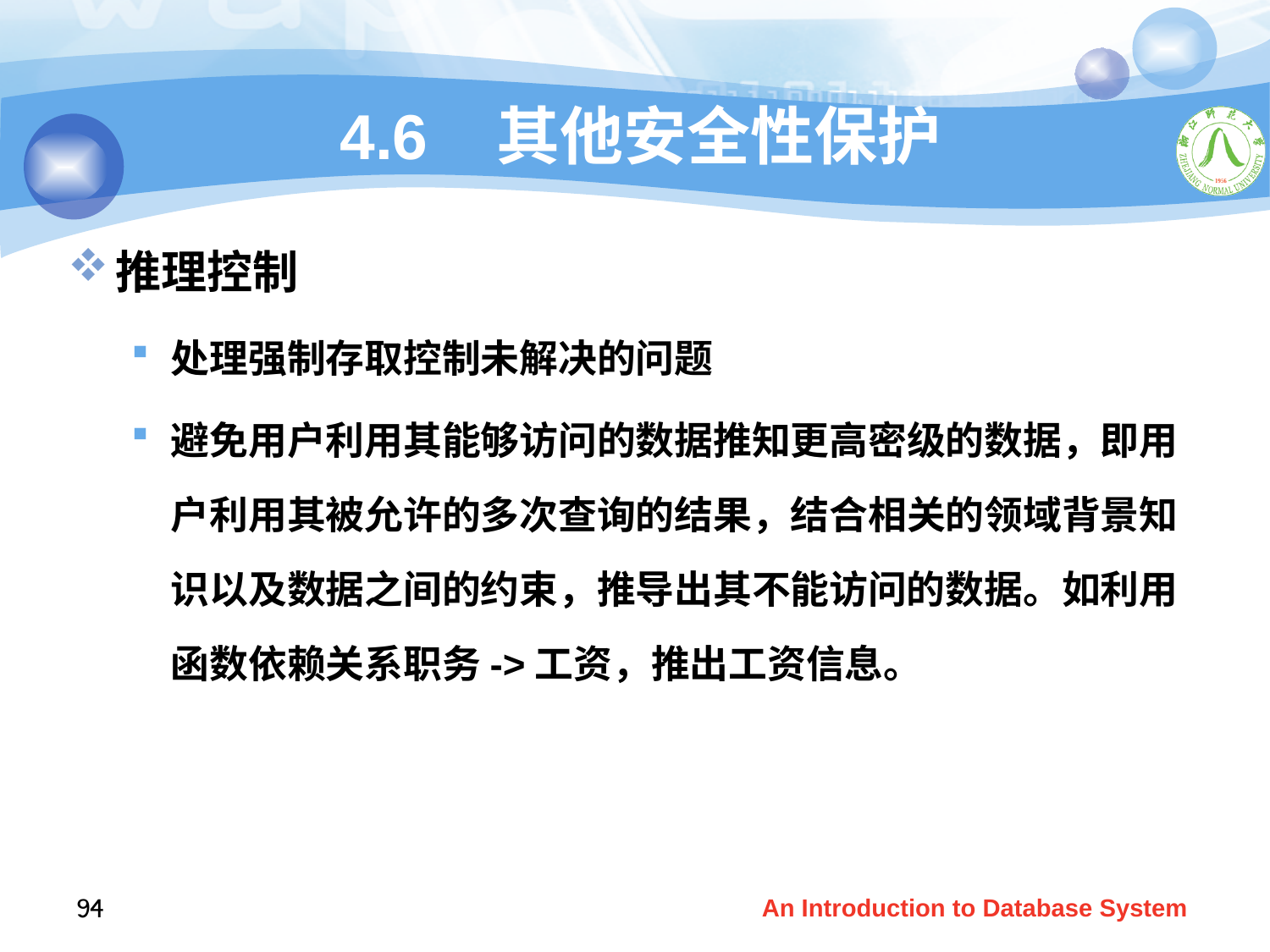

# 4.6   其他安全性保护
推理控制
处理强制存取控制未解决的问题
避免用户利用其能够访问的数据推知更高密级的数据，即用户利用其被允许的多次查询的结果，结合相关的领域背景知识以及数据之间的约束，推导出其不能访问的数据。如利用函数依赖关系职务->工资，推出工资信息。
94
An Introduction to Database System